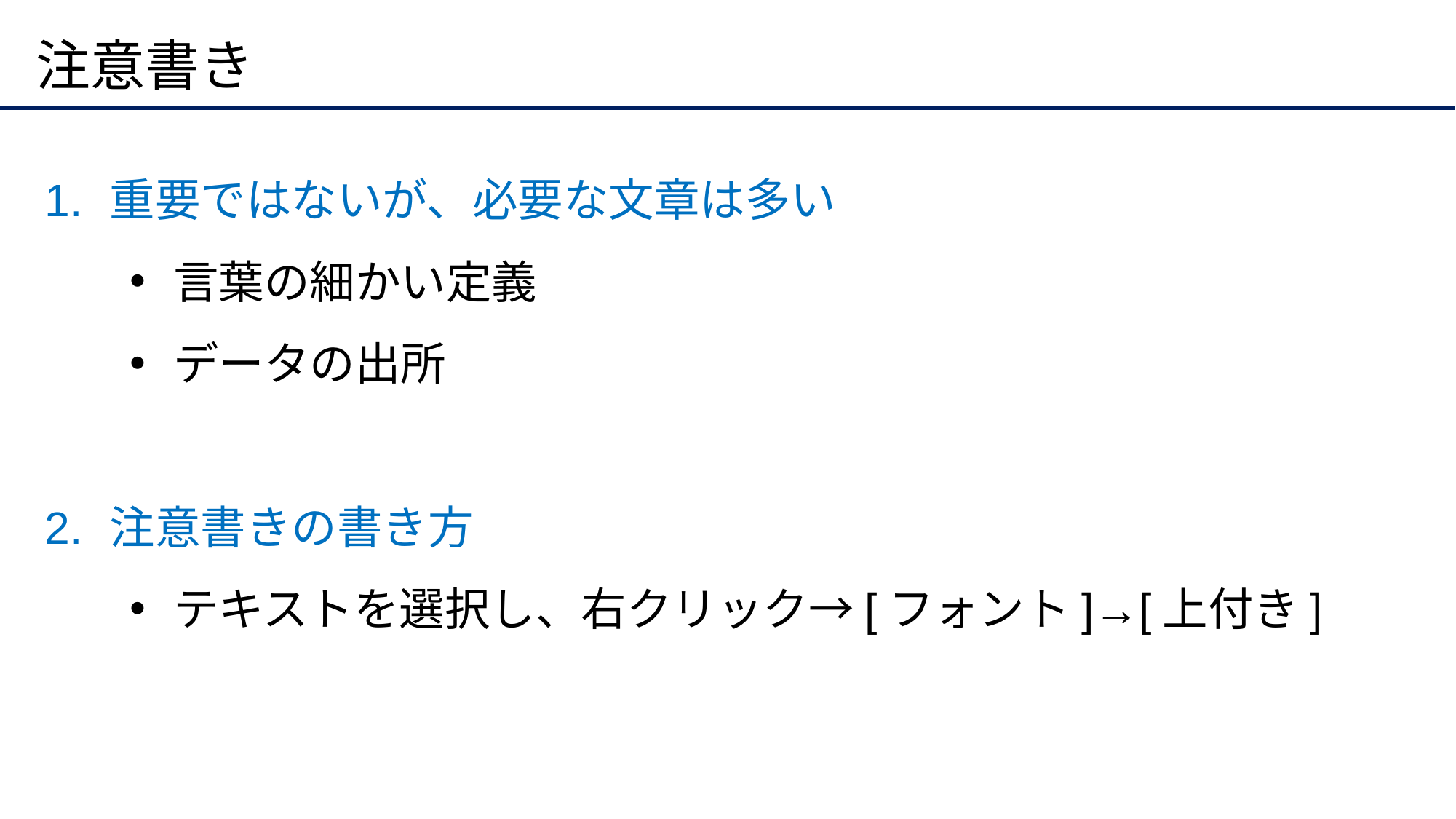

# 注意書き
重要ではないが、必要な文章は多い
言葉の細かい定義
データの出所

注意書きの書き方
テキストを選択し、右クリック→[フォント]→[上付き]